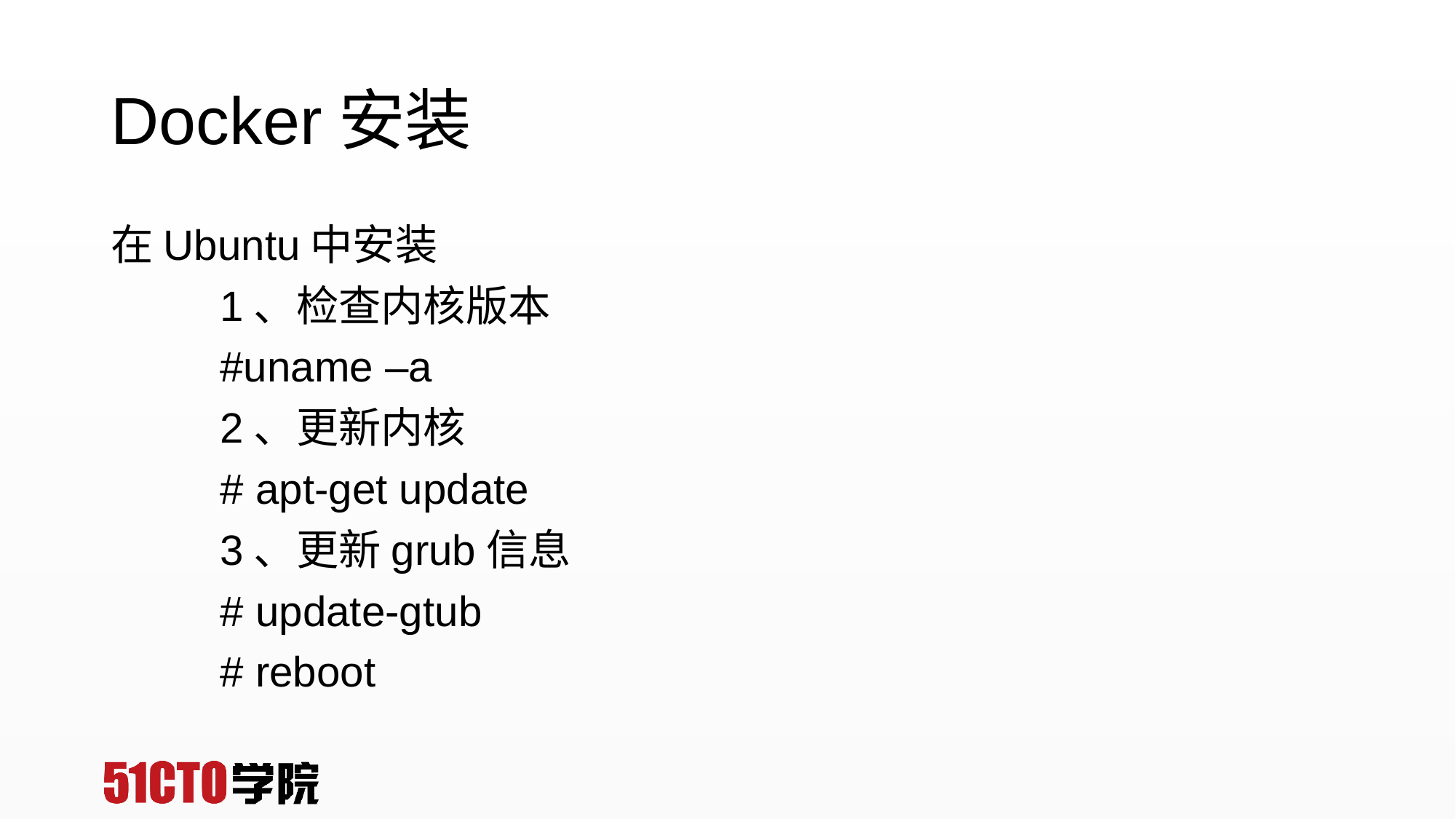

# Docker安装
在Ubuntu中安装
	1、检查内核版本
	#uname –a
	2、更新内核
	# apt-get update
	3、更新grub信息
	# update-gtub
	# reboot